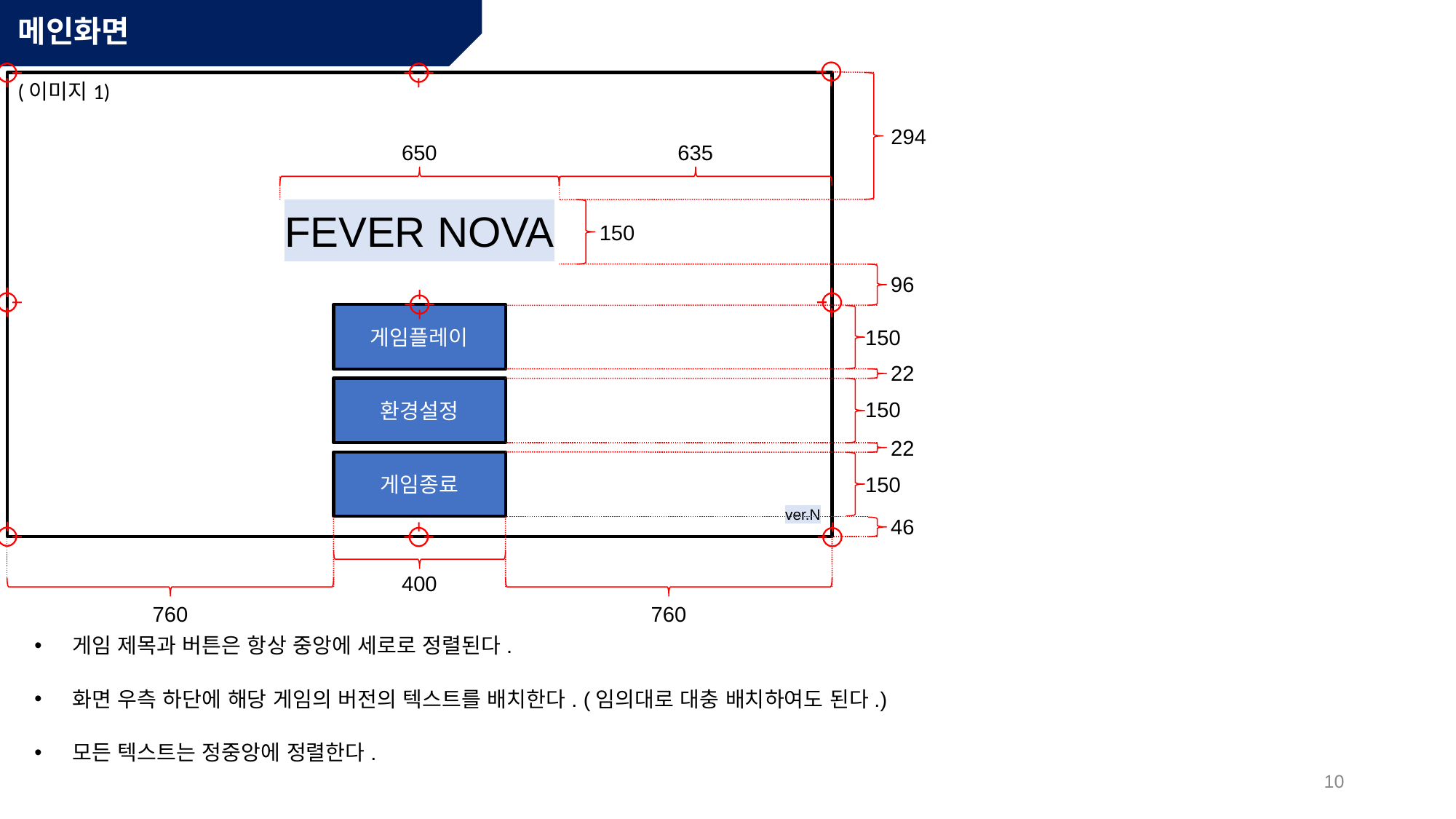

# 메인화면

(이미지1)
FEVER NOVA
게임플레이
환경설정
게임종료
ver.N

294
650
635

150

96

150
22

150

22

150

46

400
760
760
게임 제목과 버튼은 항상 중앙에 세로로 정렬된다.
화면 우측 하단에 해당 게임의 버전의 텍스트를 배치한다. (임의대로 대충 배치하여도 된다.)
모든 텍스트는 정중앙에 정렬한다.
10